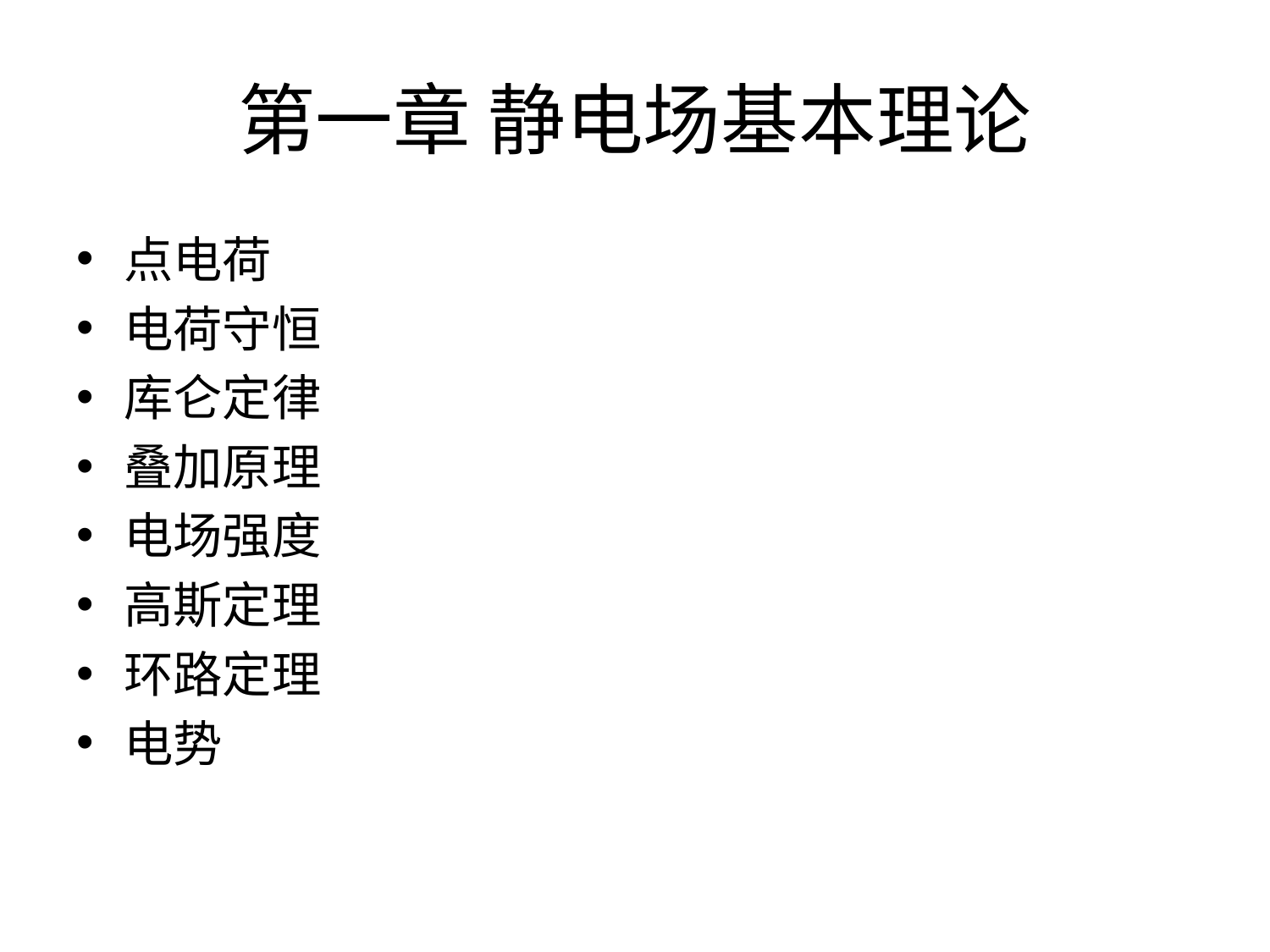

# 第一章 静电场基本理论
点电荷
电荷守恒
库仑定律
叠加原理
电场强度
高斯定理
环路定理
电势